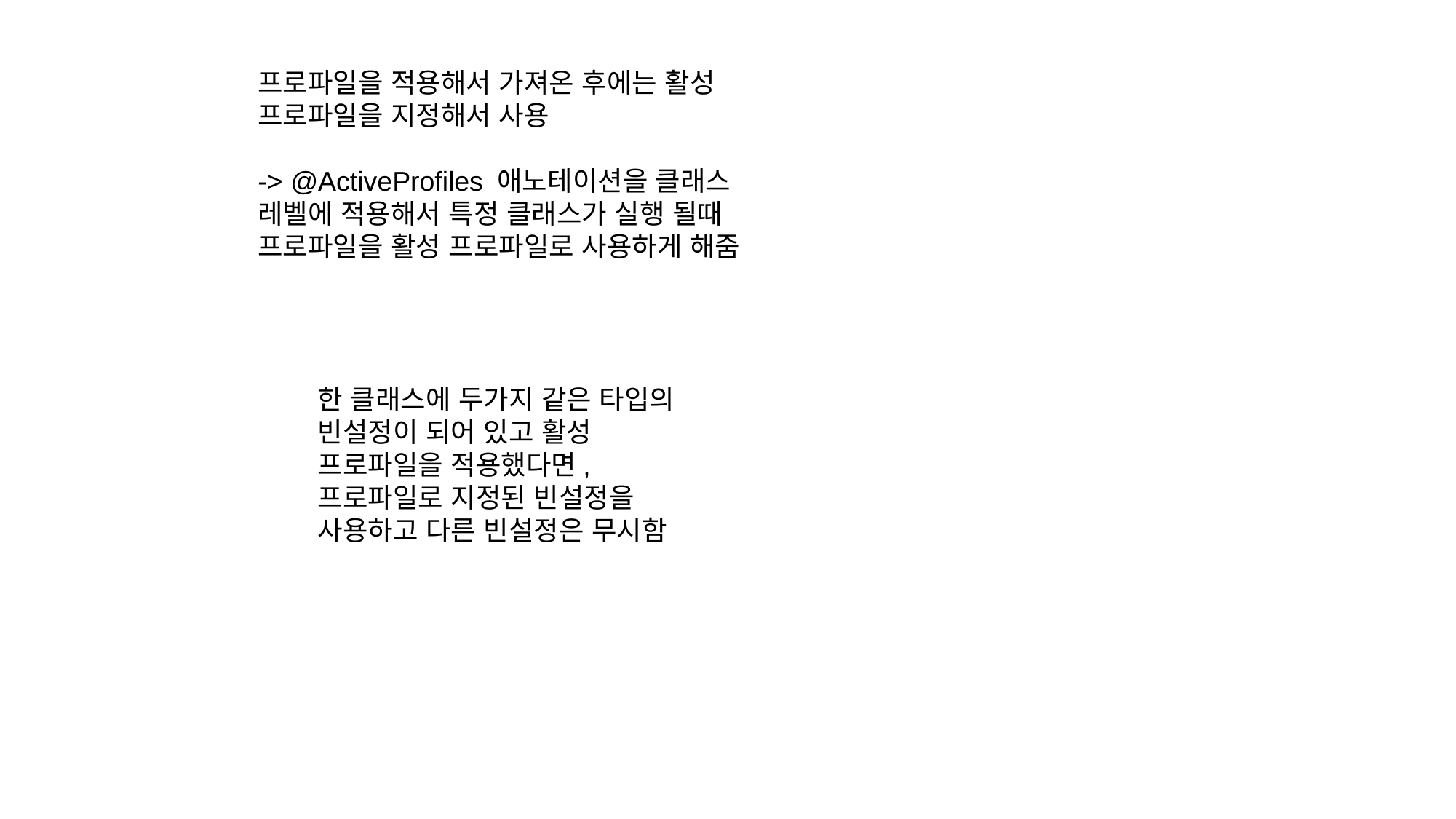

프로파일을 적용해서 가져온 후에는 활성 프로파일을 지정해서 사용

-> @ActiveProfiles 애노테이션을 클래스 레벨에 적용해서 특정 클래스가 실행 될때  프로파일을 활성 프로파일로 사용하게 해줌
한 클래스에 두가지 같은 타입의 빈설정이 되어 있고 활성 프로파일을 적용했다면, 프로파일로 지정된 빈설정을 사용하고 다른 빈설정은 무시함